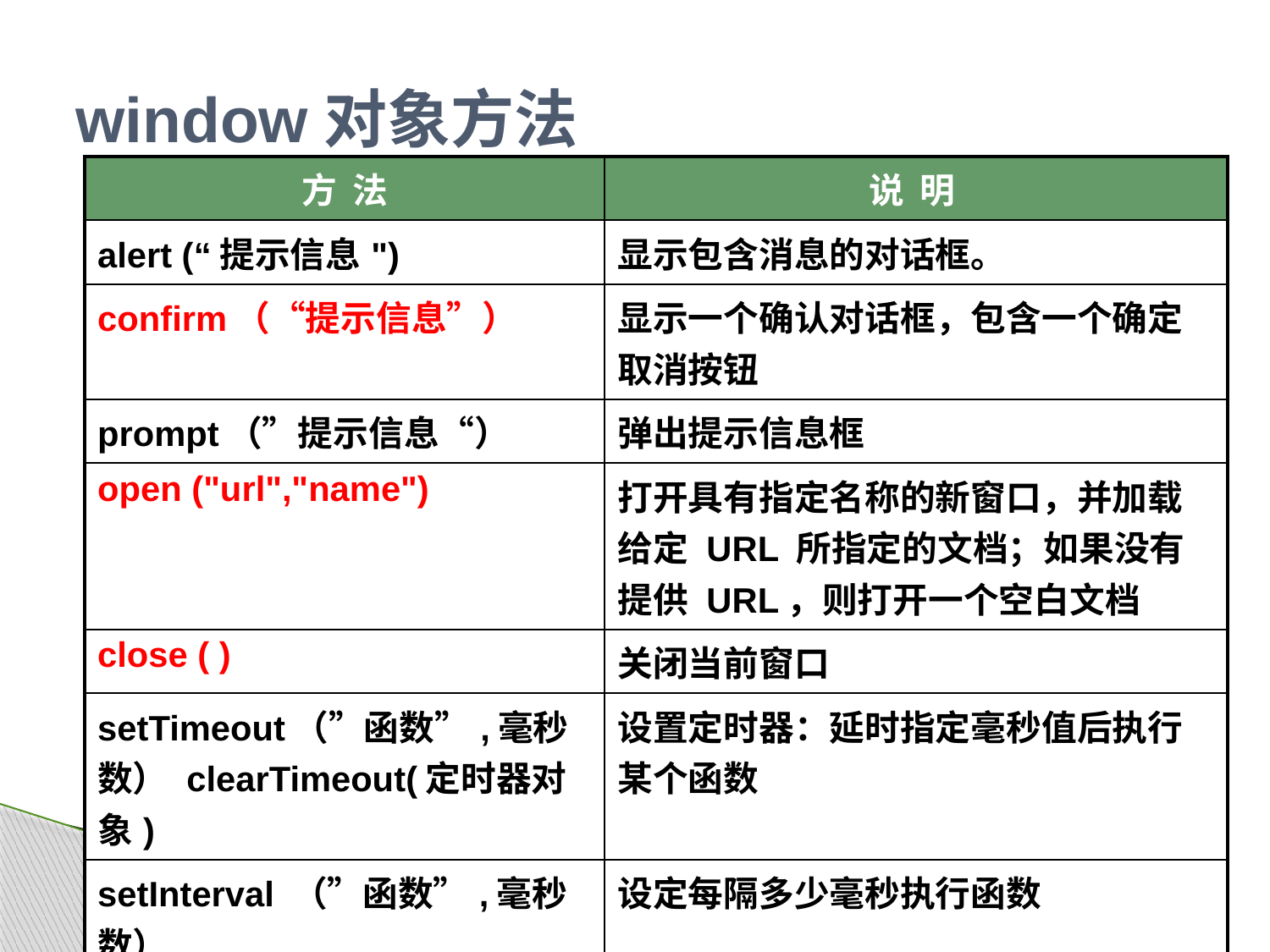

# window对象方法
| 方 法 | 说 明 |
| --- | --- |
| alert (“提示信息") | 显示包含消息的对话框。 |
| confirm（“提示信息”） | 显示一个确认对话框，包含一个确定取消按钮 |
| prompt（”提示信息“） | 弹出提示信息框 |
| open ("url","name") | 打开具有指定名称的新窗口，并加载给定 URL 所指定的文档；如果没有提供 URL，则打开一个空白文档 |
| close ( ) | 关闭当前窗口 |
| setTimeout（”函数”,毫秒数） clearTimeout(定时器对象) | 设置定时器：延时指定毫秒值后执行某个函数 |
| setInterval （”函数”,毫秒数） clearInterval(定时器对象) | 设定每隔多少毫秒执行函数 |
| moveTo() | 把窗口移动到一个绝对位置 |